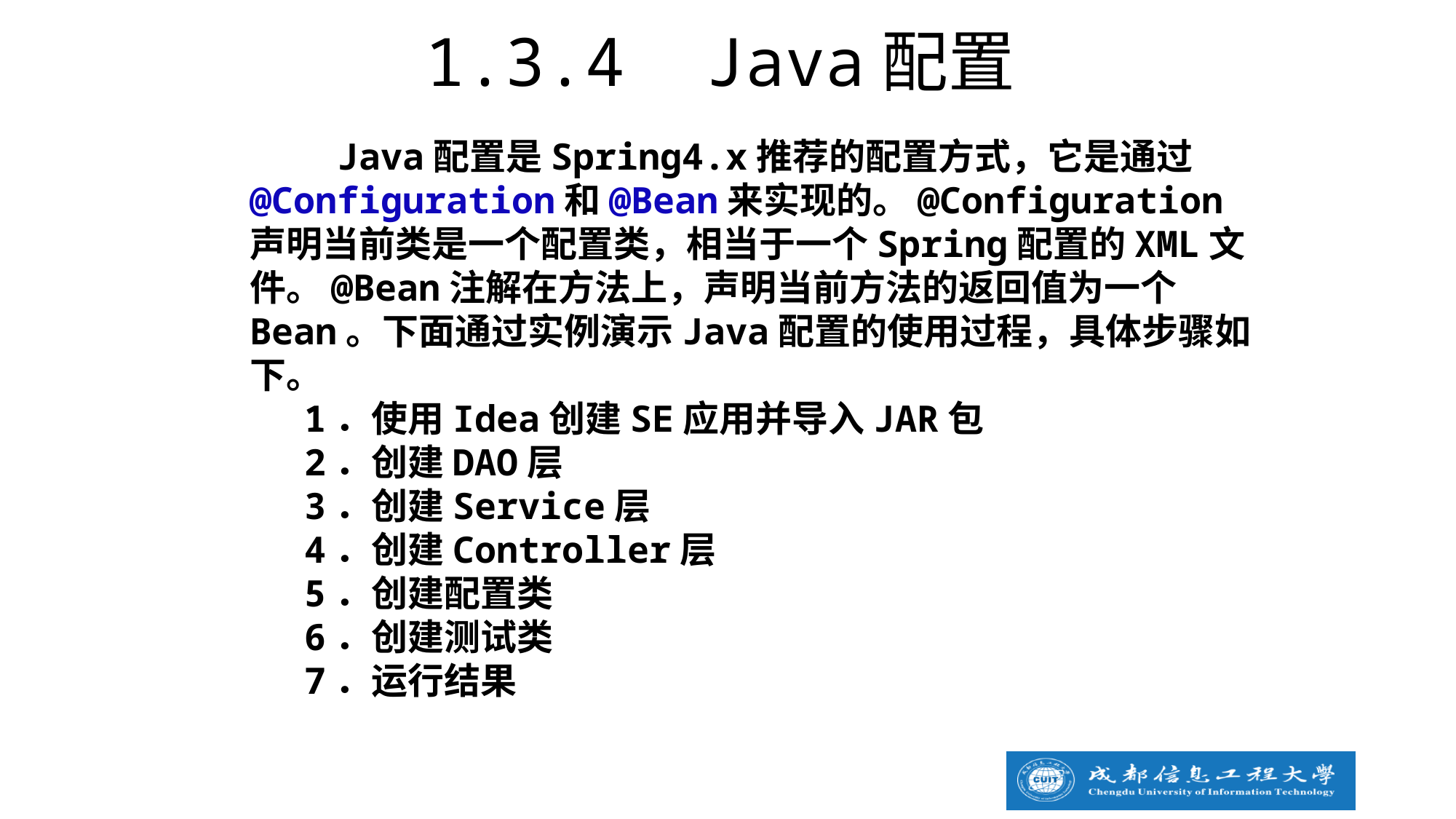

1.3.4  Java配置
    Java配置是Spring4.x推荐的配置方式，它是通过@Configuration和@Bean来实现的。@Configuration声明当前类是一个配置类，相当于一个Spring配置的XML文件。@Bean注解在方法上，声明当前方法的返回值为一个Bean。下面通过实例演示Java配置的使用过程，具体步骤如下。
1．使用Idea创建SE应用并导入JAR包
2．创建DAO层
3．创建Service层
4．创建Controller层
5．创建配置类
6．创建测试类
7．运行结果